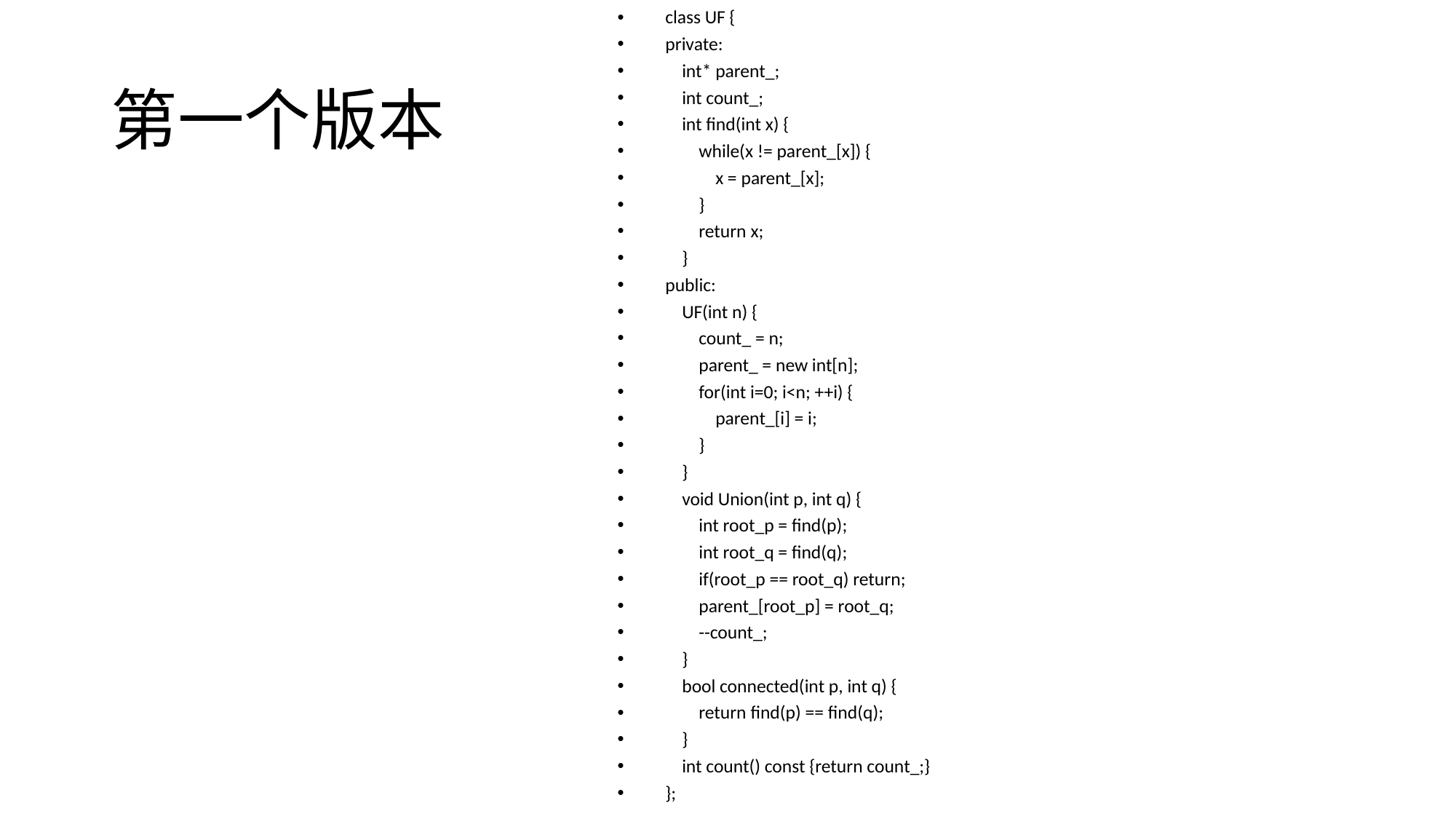

class UF {
private:
    int* parent_;
    int count_;
    int find(int x) {
        while(x != parent_[x]) {
            x = parent_[x];
        }
        return x;
    }
public:
    UF(int n) {
        count_ = n;
        parent_ = new int[n];
        for(int i=0; i<n; ++i) {
            parent_[i] = i;
        }
    }
    void Union(int p, int q) {
        int root_p = find(p);
        int root_q = find(q);
        if(root_p == root_q) return;
        parent_[root_p] = root_q;
        --count_;
    }
    bool connected(int p, int q) {
        return find(p) == find(q);
    }
    int count() const {return count_;}
};
# 第一个版本